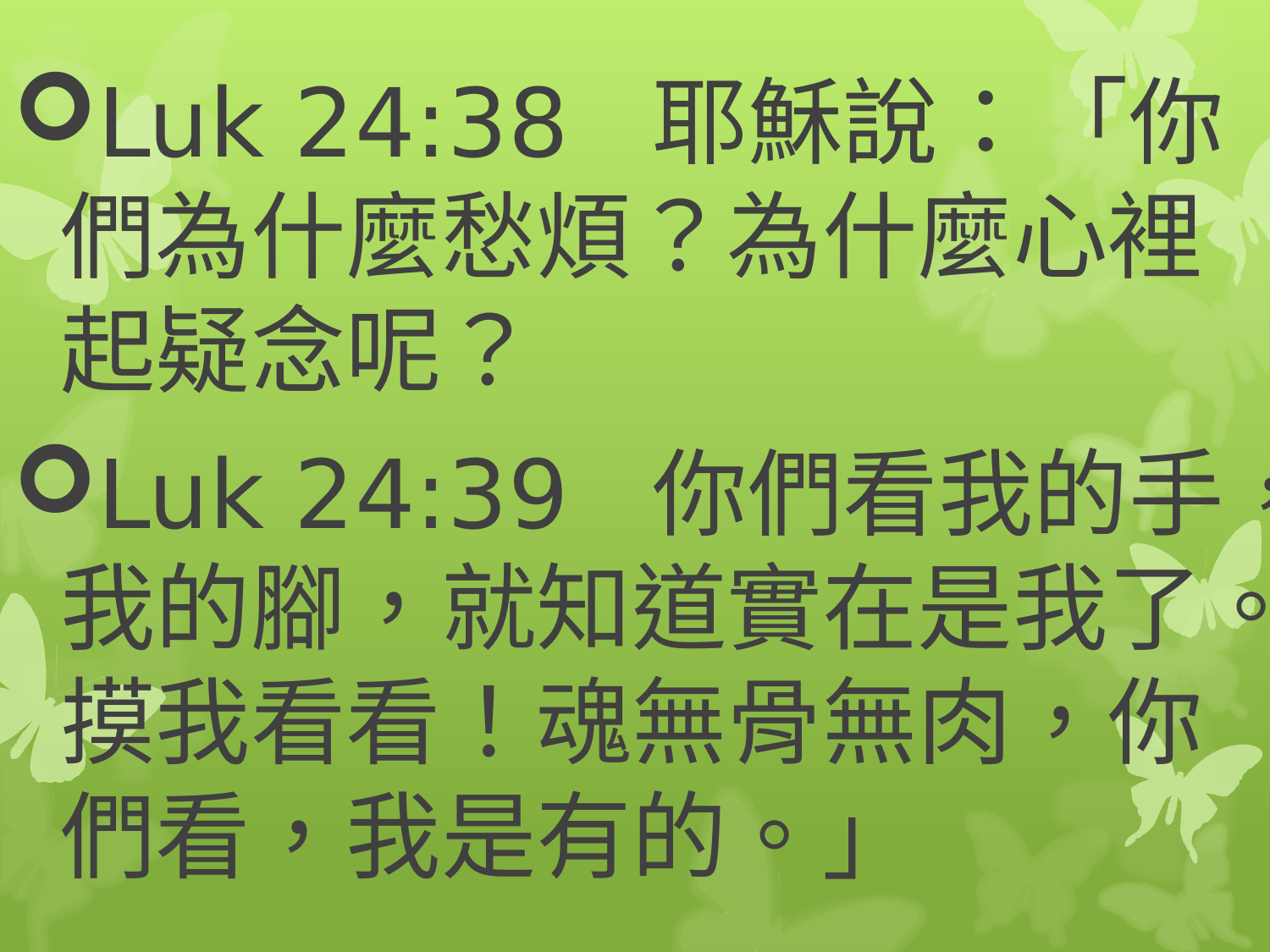

Luk 24:38  耶穌說：「你們為什麼愁煩？為什麼心裡起疑念呢？
Luk 24:39  你們看我的手，我的腳，就知道實在是我了。摸我看看！魂無骨無肉，你們看，我是有的。」